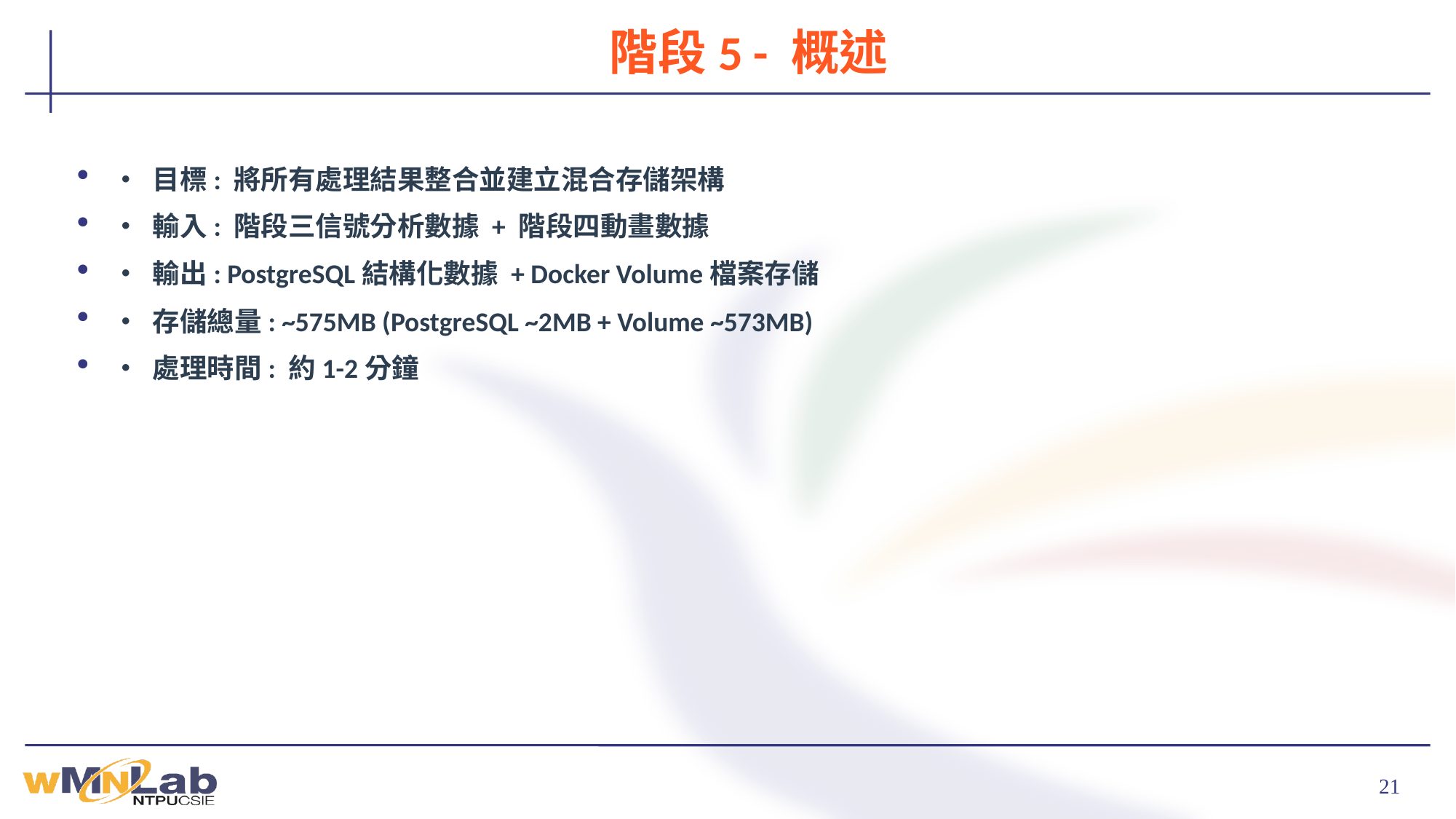

# 階段5 - 概述

• 目標: 將所有處理結果整合並建立混合存儲架構
• 輸入: 階段三信號分析數據 + 階段四動畫數據
• 輸出: PostgreSQL結構化數據 + Docker Volume檔案存儲
• 存儲總量: ~575MB (PostgreSQL ~2MB + Volume ~573MB)
• 處理時間: 約1-2分鐘